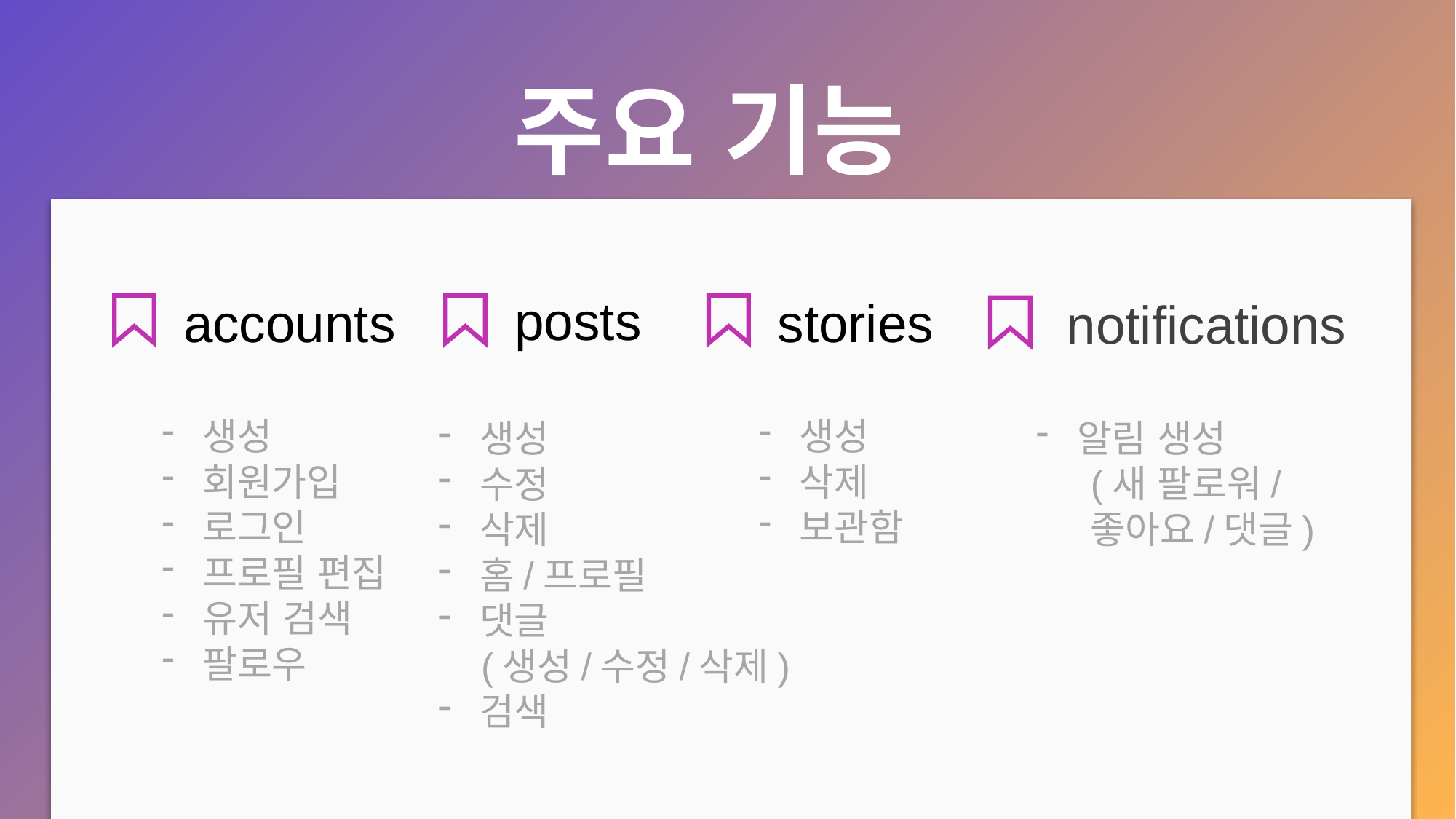

주요 기능

posts
accounts
stories
notifications

생성
회원가입
로그인
프로필 편집
유저 검색
팔로우
생성
삭제
보관함
알림 생성
(새 팔로워/
좋아요/댓글)
생성
수정
삭제
홈/프로필
댓글
    (생성/수정/삭제)
검색